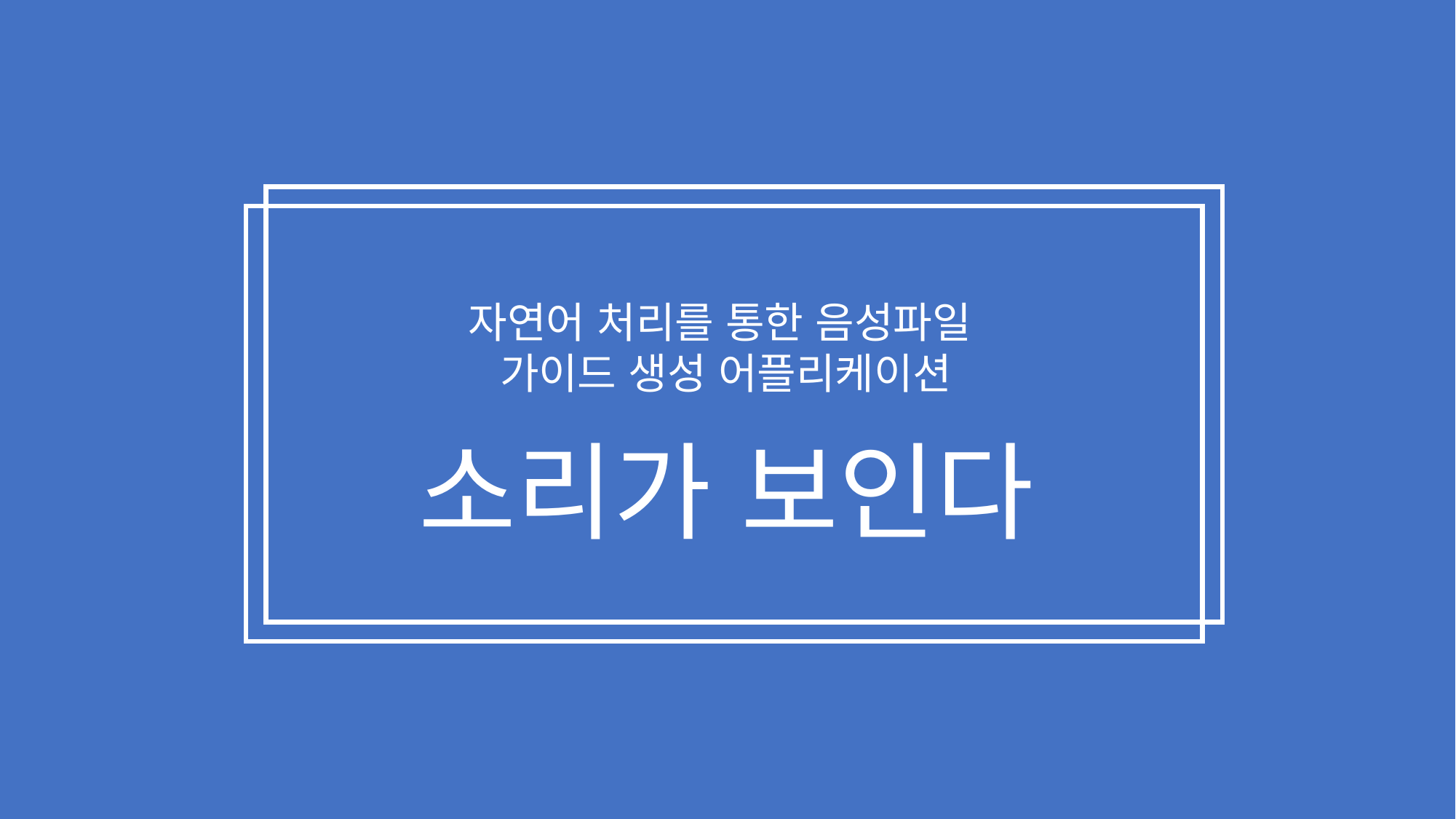

자연어 처리를 통한 음성파일
가이드 생성 어플리케이션
소리가 보인다